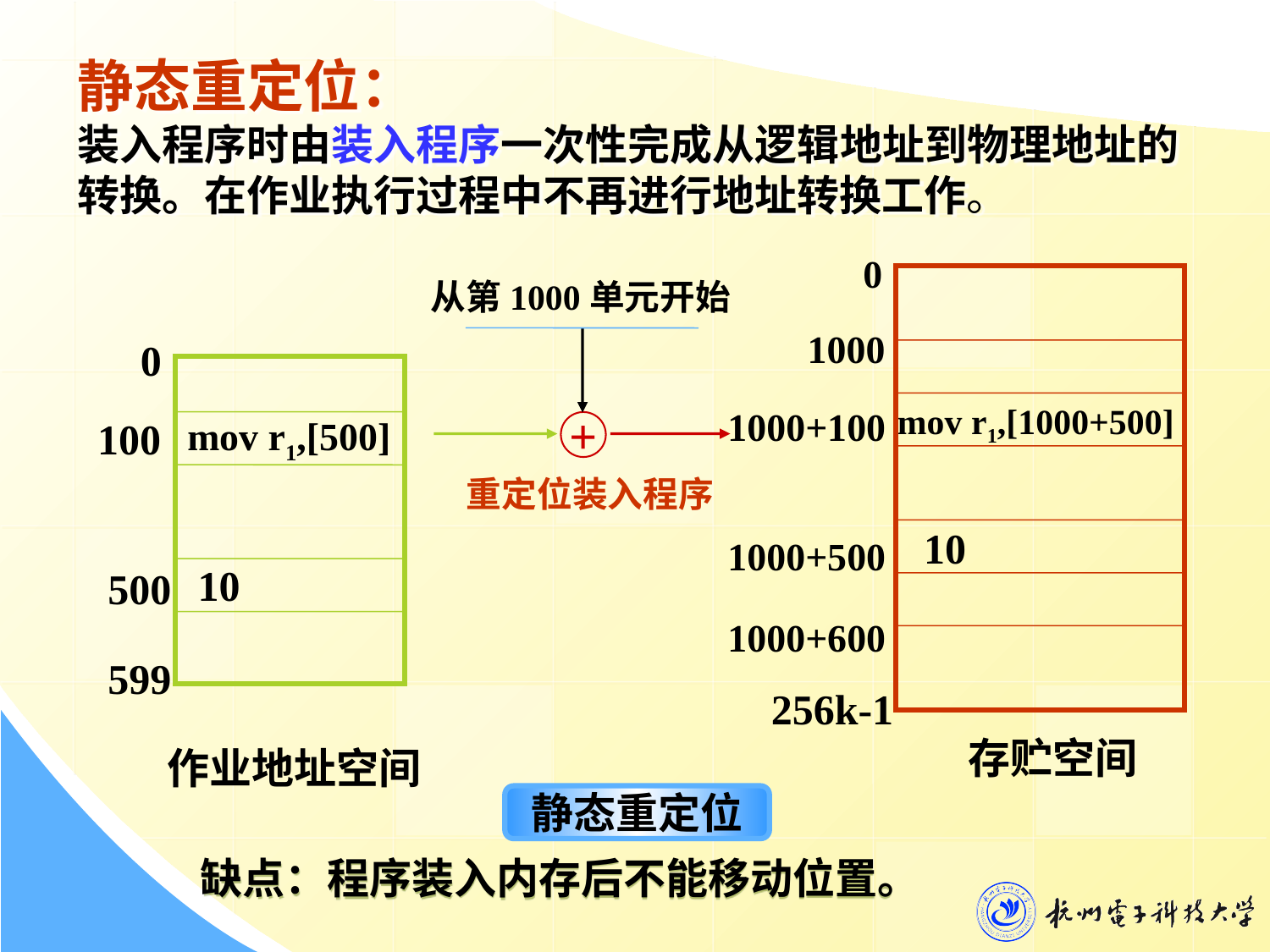

静态重定位：
装入程序时由装入程序一次性完成从逻辑地址到物理地址的转换。在作业执行过程中不再进行地址转换工作。
0
从第1000单元开始

1000
0

mov r1,[1000+500]
1000+100
100
mov r1,[500]
+

重定位装入程序
10
1000+500
10
500
1000+600
599
256k-1
存贮空间
作业地址空间
静态重定位
缺点：程序装入内存后不能移动位置。